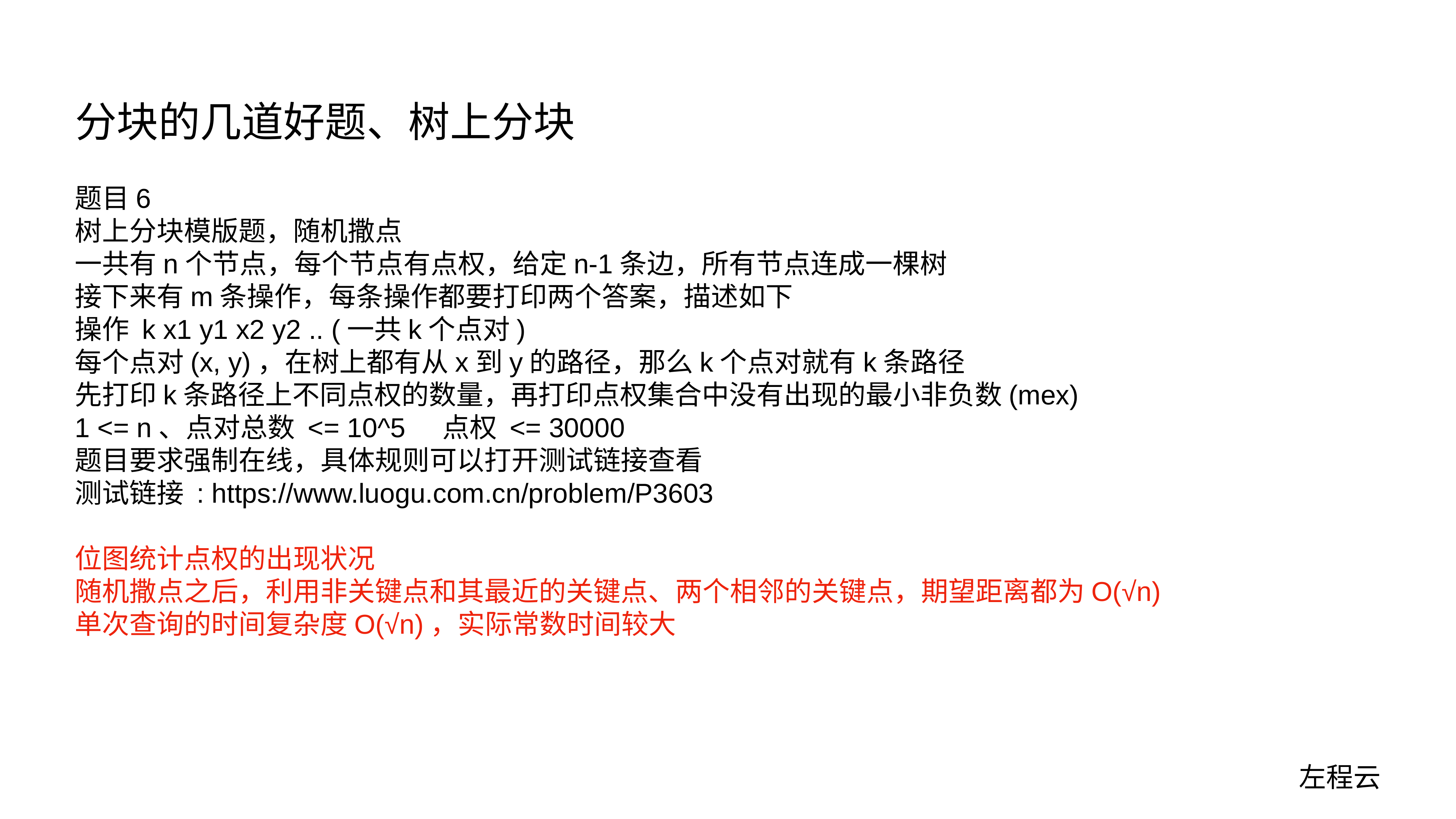

# 分块的几道好题、树上分块
题目6
树上分块模版题，随机撒点
一共有n个节点，每个节点有点权，给定n-1条边，所有节点连成一棵树
接下来有m条操作，每条操作都要打印两个答案，描述如下
操作 k x1 y1 x2 y2 .. (一共k个点对)
每个点对(x, y)，在树上都有从x到y的路径，那么k个点对就有k条路径
先打印k条路径上不同点权的数量，再打印点权集合中没有出现的最小非负数(mex)
1 <= n、点对总数 <= 10^5    点权 <= 30000
题目要求强制在线，具体规则可以打开测试链接查看
测试链接 : https://www.luogu.com.cn/problem/P3603

位图统计点权的出现状况
随机撒点之后，利用非关键点和其最近的关键点、两个相邻的关键点，期望距离都为O(√n)
单次查询的时间复杂度O(√n)，实际常数时间较大
左程云